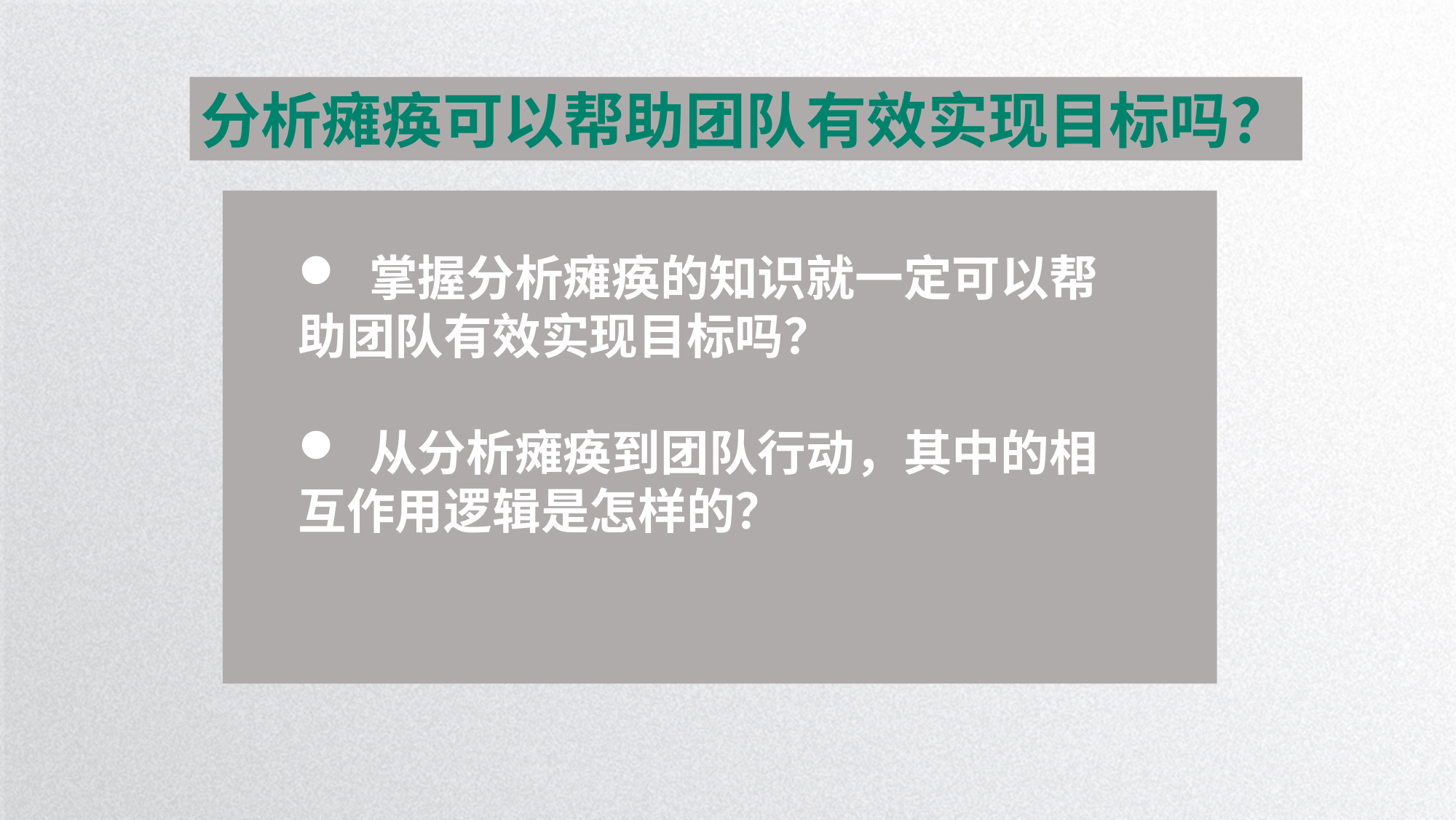

分析瘫痪可以帮助团队有效实现目标吗？

 掌握分析瘫痪的知识就一定可以帮助团队有效实现目标吗？

 从分析瘫痪到团队行动，其中的相互作用逻辑是怎样的？